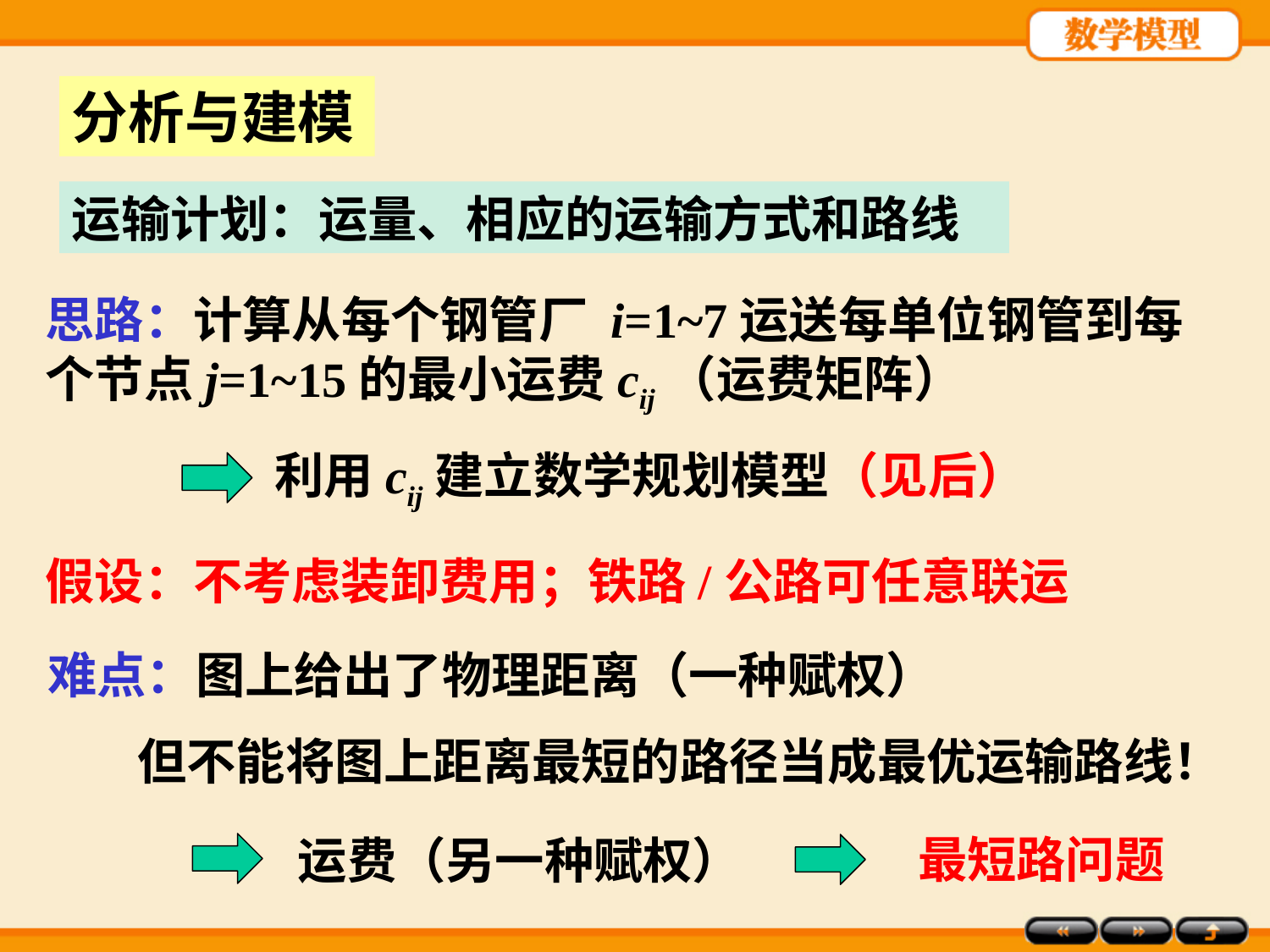

分析与建模
运输计划：运量、相应的运输方式和路线
思路：计算从每个钢管厂 i=1~7运送每单位钢管到每个节点j=1~15的最小运费cij（运费矩阵）
利用cij建立数学规划模型（见后）

假设：不考虑装卸费用；铁路/公路可任意联运
难点：图上给出了物理距离（一种赋权）
但不能将图上距离最短的路径当成最优运输路线！
最短路问题
运费（另一种赋权）